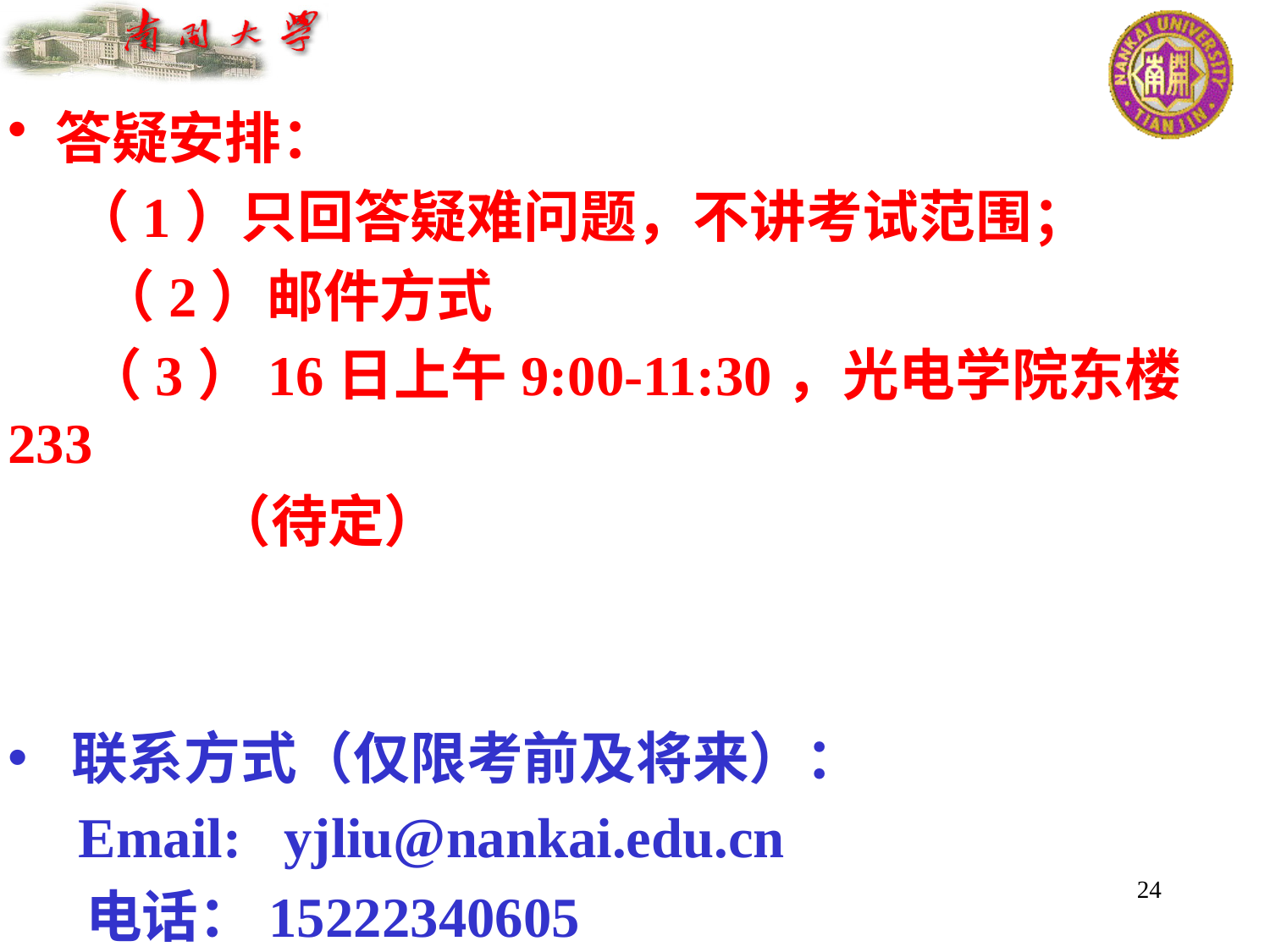

答疑安排：
    （1）只回答疑难问题，不讲考试范围；
      （2）邮件方式
     （3）16日上午9:00-11:30，光电学院东楼233
               （待定）

联系方式（仅限考前及将来）：
     Email:   yjliu@nankai.edu.cn
     电话：15222340605

24